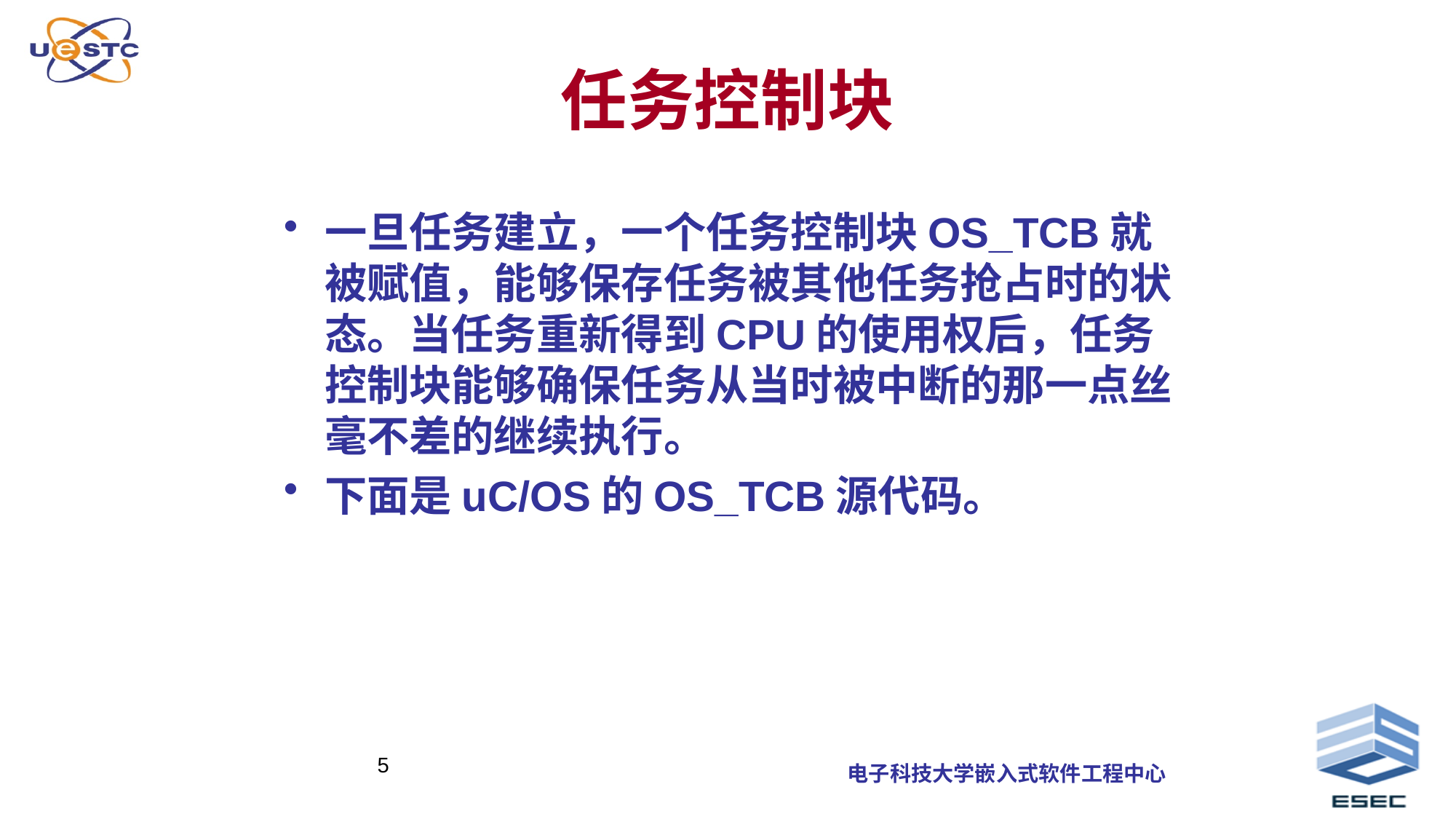

# 任务控制块
一旦任务建立，一个任务控制块OS_TCB就被赋值，能够保存任务被其他任务抢占时的状态。当任务重新得到CPU的使用权后，任务控制块能够确保任务从当时被中断的那一点丝毫不差的继续执行。
下面是uC/OS的OS_TCB源代码。
5